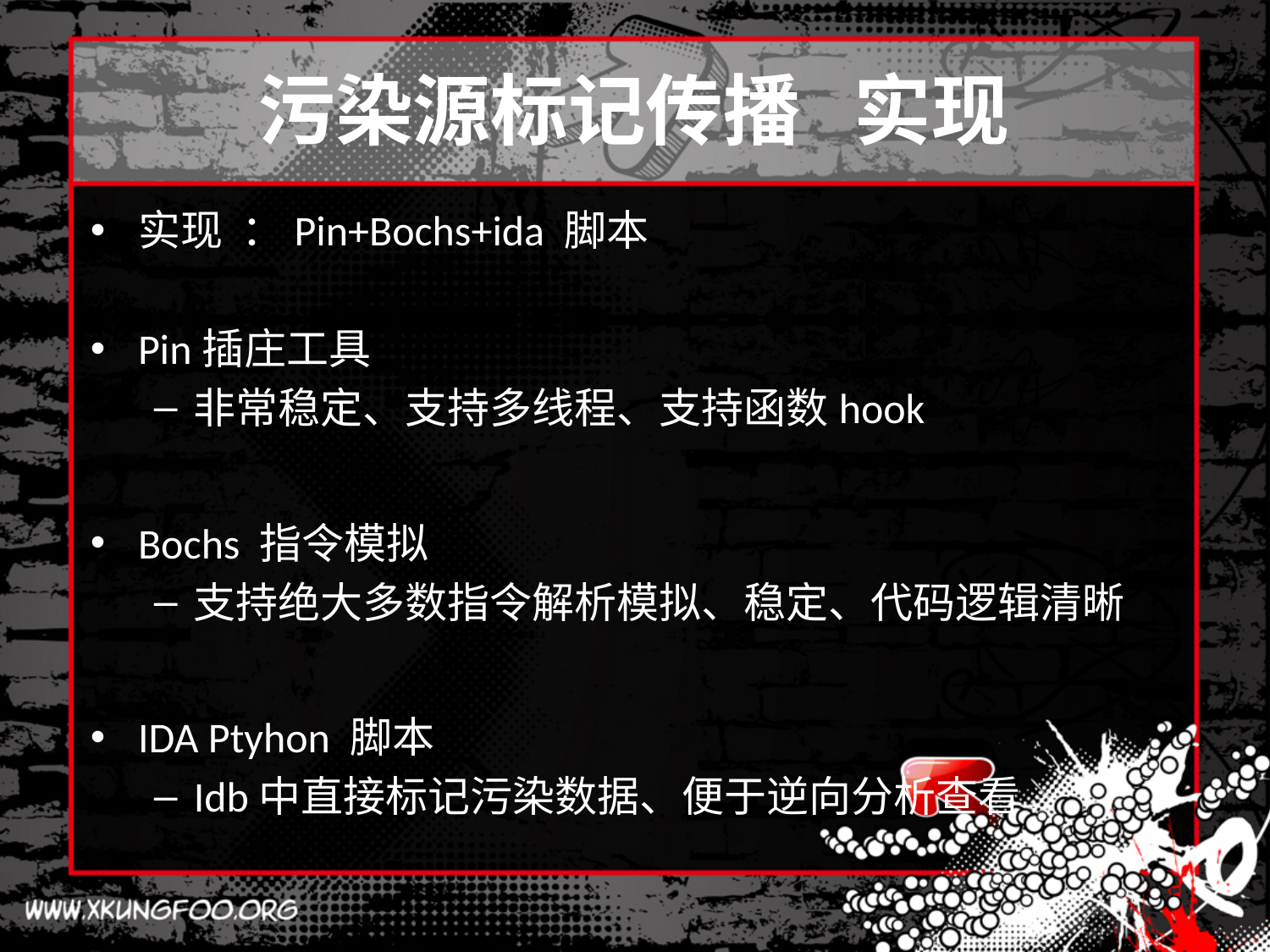

# 污染源标记传播   实现
实现  ：Pin+Bochs+ida 脚本

Pin插庄工具
非常稳定、支持多线程、支持函数hook

Bochs 指令模拟
支持绝大多数指令解析模拟、稳定、代码逻辑清晰

IDA Ptyhon 脚本
Idb中直接标记污染数据、便于逆向分析查看